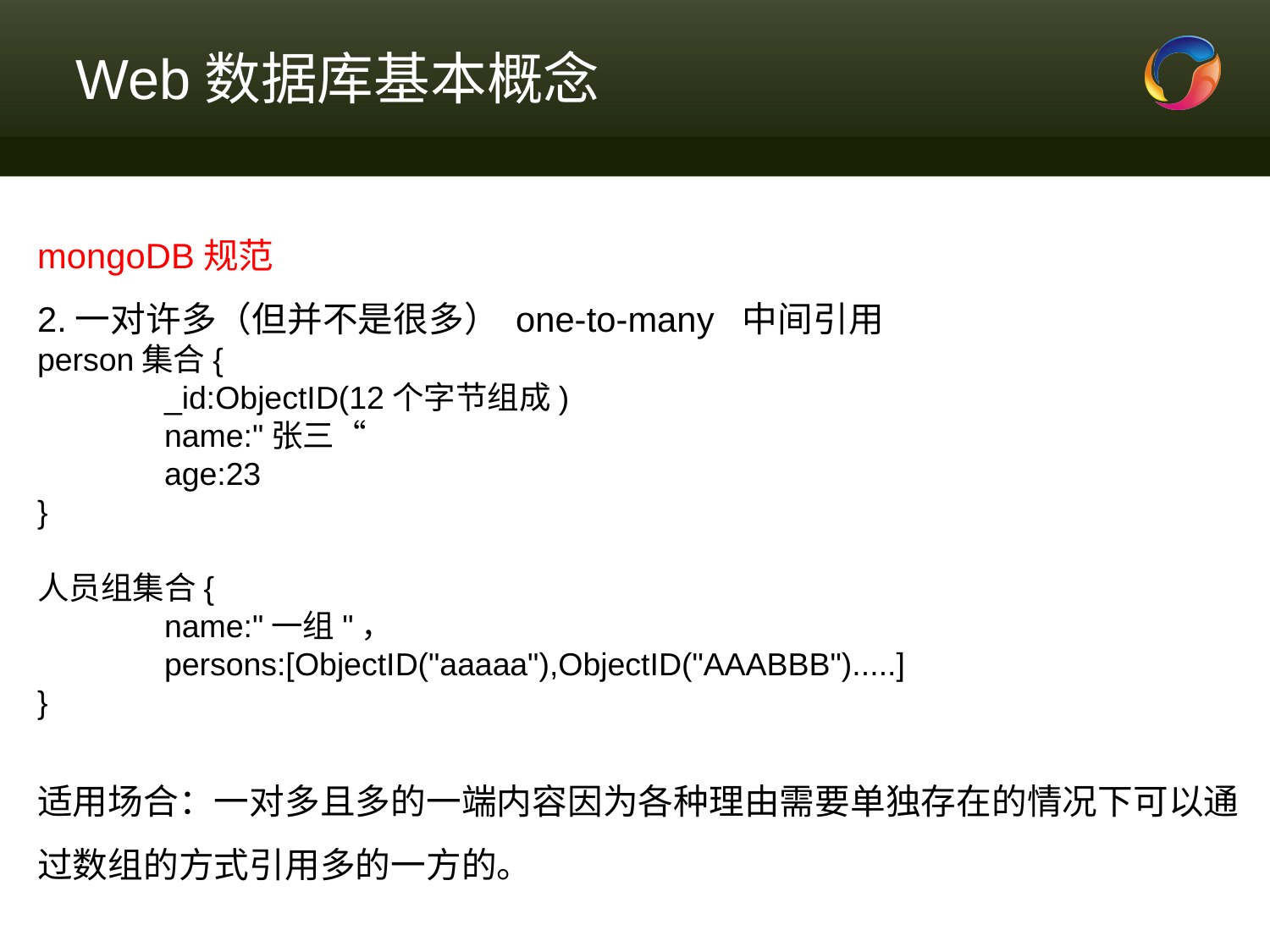

# Web数据库基本概念

mongoDB规范
2.一对许多（但并不是很多） one-to-many  中间引用
person集合{
	_id:ObjectID(12个字节组成)
	name:"张三“
	age:23
}

人员组集合{
	name:"一组"，
	persons:[ObjectID("aaaaa"),ObjectID("AAABBB").....]
}

适用场合：一对多且多的一端内容因为各种理由需要单独存在的情况下可以通过数组的方式引用多的一方的。